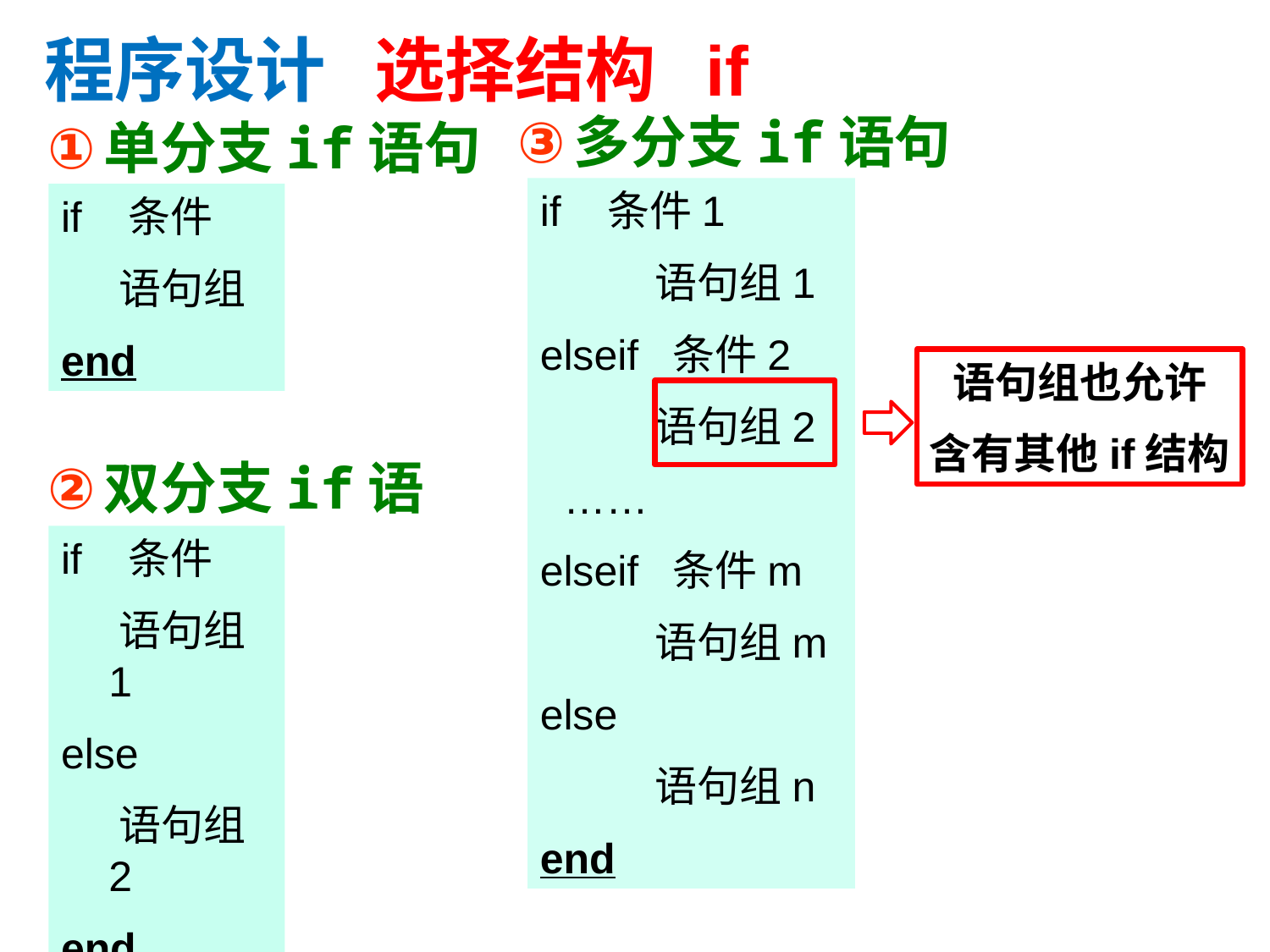

程序设计   选择结构  if
多分支if语句
单分支if语句
if   条件1
           语句组1
elseif  条件2
           语句组2
  ……
elseif  条件m
           语句组m
else
           语句组n
end
if   条件
     语句组
end
语句组也允许
含有其他if结构

双分支if语句
if   条件
     语句组1
else
     语句组2
end